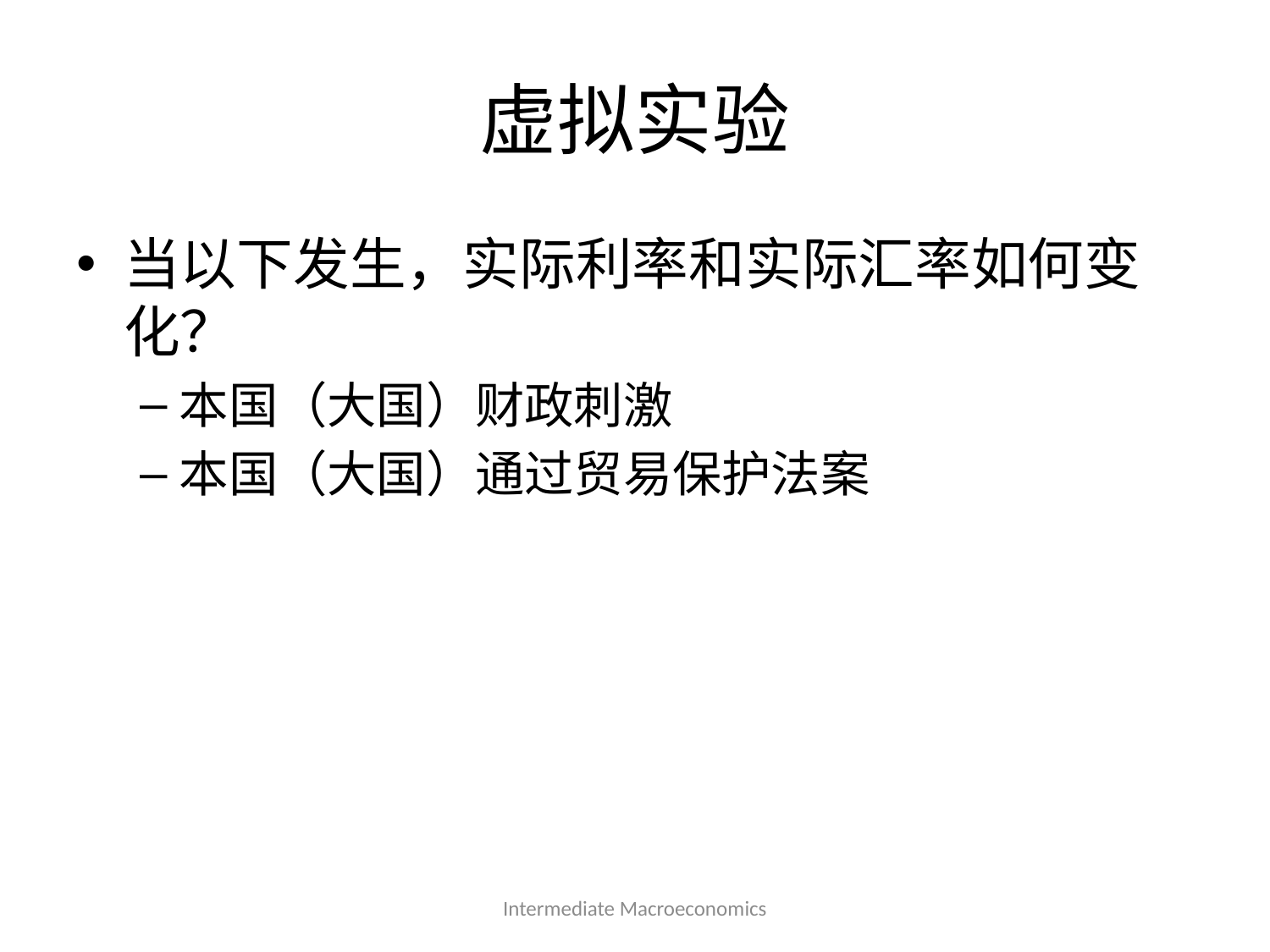

# 虚拟实验
当以下发生，实际利率和实际汇率如何变化？
本国（大国）财政刺激
本国（大国）通过贸易保护法案

Intermediate Macroeconomics